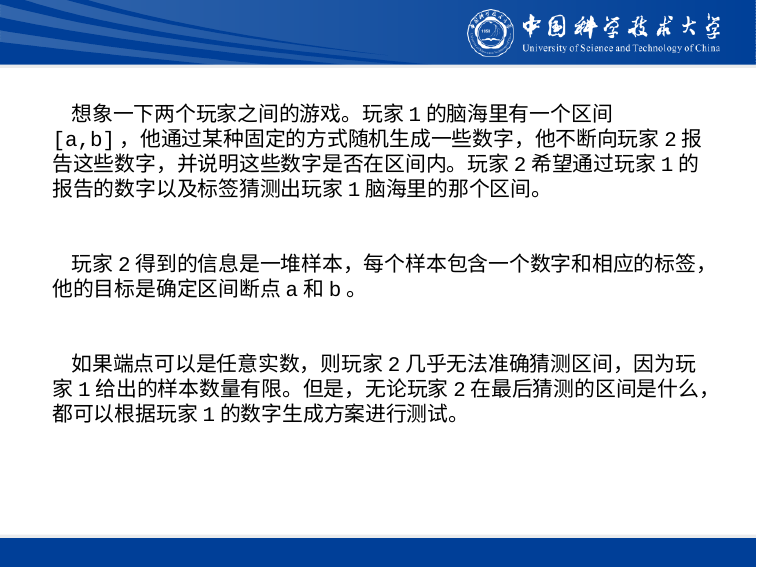

想象一下两个玩家之间的游戏。玩家1的脑海里有一个区间[a,b]，他通过某种固定的方式随机生成一些数字，他不断向玩家2报告这些数字，并说明这些数字是否在区间内。玩家2希望通过玩家1的报告的数字以及标签猜测出玩家1脑海里的那个区间。

   玩家2得到的信息是一堆样本，每个样本包含一个数字和相应的标签，他的目标是确定区间断点a和b。

   如果端点可以是任意实数，则玩家2几乎无法准确猜测区间，因为玩家1给出的样本数量有限。但是，无论玩家2在最后猜测的区间是什么，都可以根据玩家1的数字生成方案进行测试。